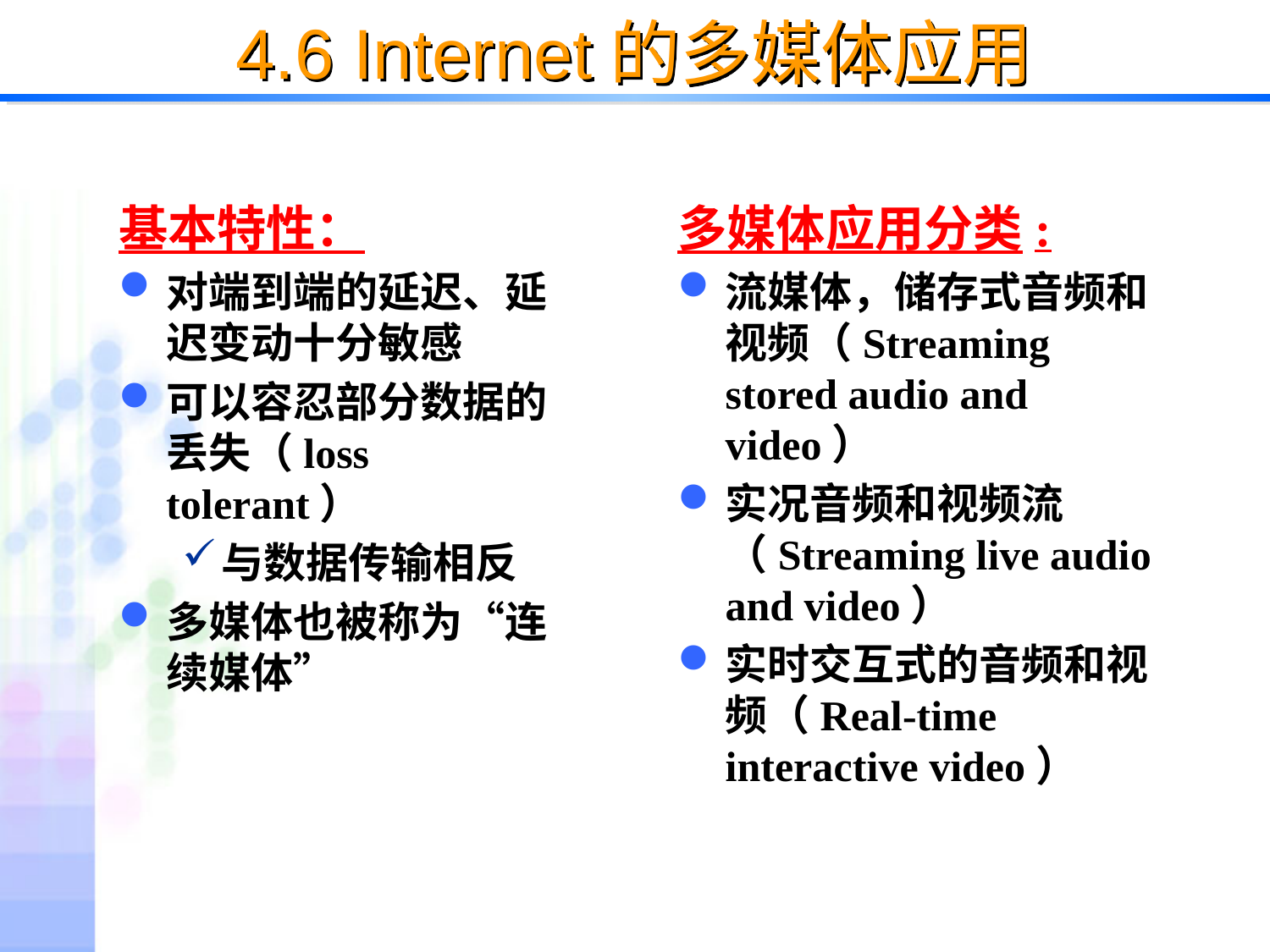

# 4.6 Internet的多媒体应用
基本特性：
对端到端的延迟、延迟变动十分敏感
可以容忍部分数据的丢失（loss tolerant）
与数据传输相反
多媒体也被称为“连续媒体”
多媒体应用分类:
流媒体，储存式音频和视频（Streaming stored audio and video）
实况音频和视频流 （Streaming live audio and video）
实时交互式的音频和视频（Real-time interactive video）